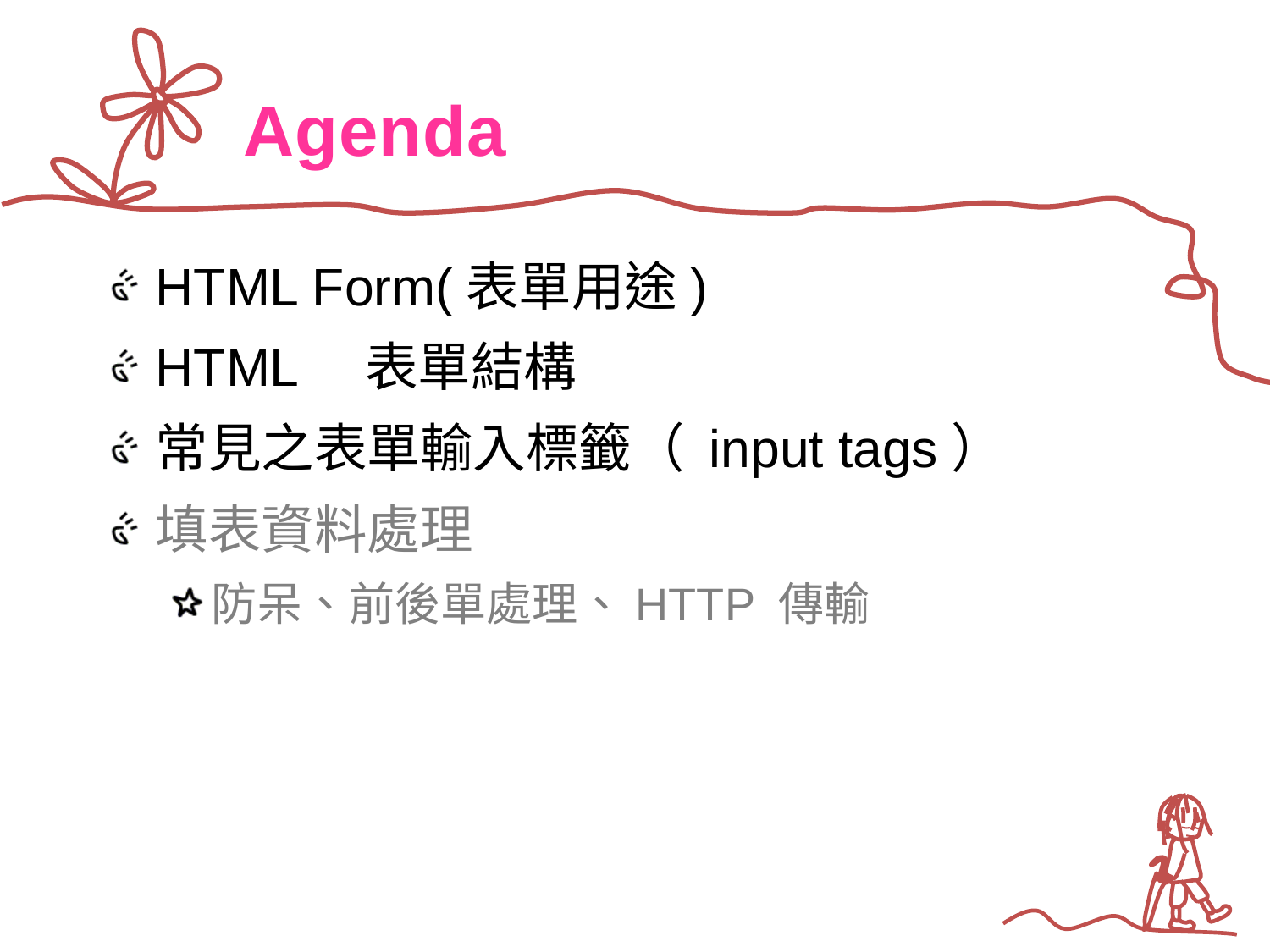

# Agenda
HTML Form(表單用途)
HTML　表單結構
常見之表單輸入標籤（ input tags）
填表資料處理
防呆、前後單處理、HTTP 傳輸